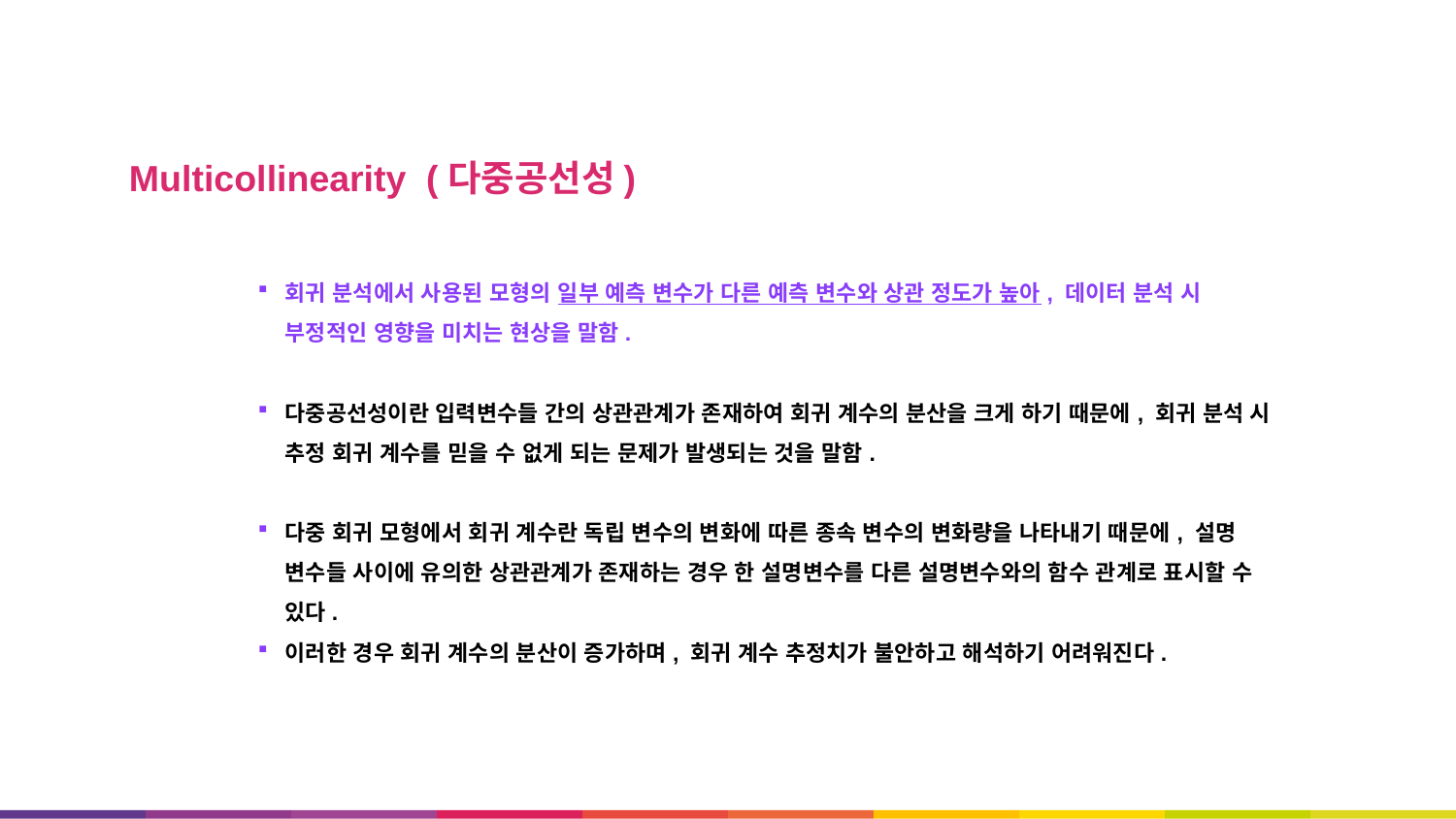

Multicollinearity  (다중공선성)
회귀 분석에서 사용된 모형의 일부 예측 변수가 다른 예측 변수와 상관 정도가 높아, 데이터 분석 시 부정적인 영향을 미치는 현상을 말함.

다중공선성이란 입력변수들 간의 상관관계가 존재하여 회귀 계수의 분산을 크게 하기 때문에, 회귀 분석 시 추정 회귀 계수를 믿을 수 없게 되는 문제가 발생되는 것을 말함.
다중 회귀 모형에서 회귀 계수란 독립 변수의 변화에 따른 종속 변수의 변화량을 나타내기 때문에, 설명 변수들 사이에 유의한 상관관계가 존재하는 경우 한 설명변수를 다른 설명변수와의 함수 관계로 표시할 수 있다.
이러한 경우 회귀 계수의 분산이 증가하며, 회귀 계수 추정치가 불안하고 해석하기 어려워진다.